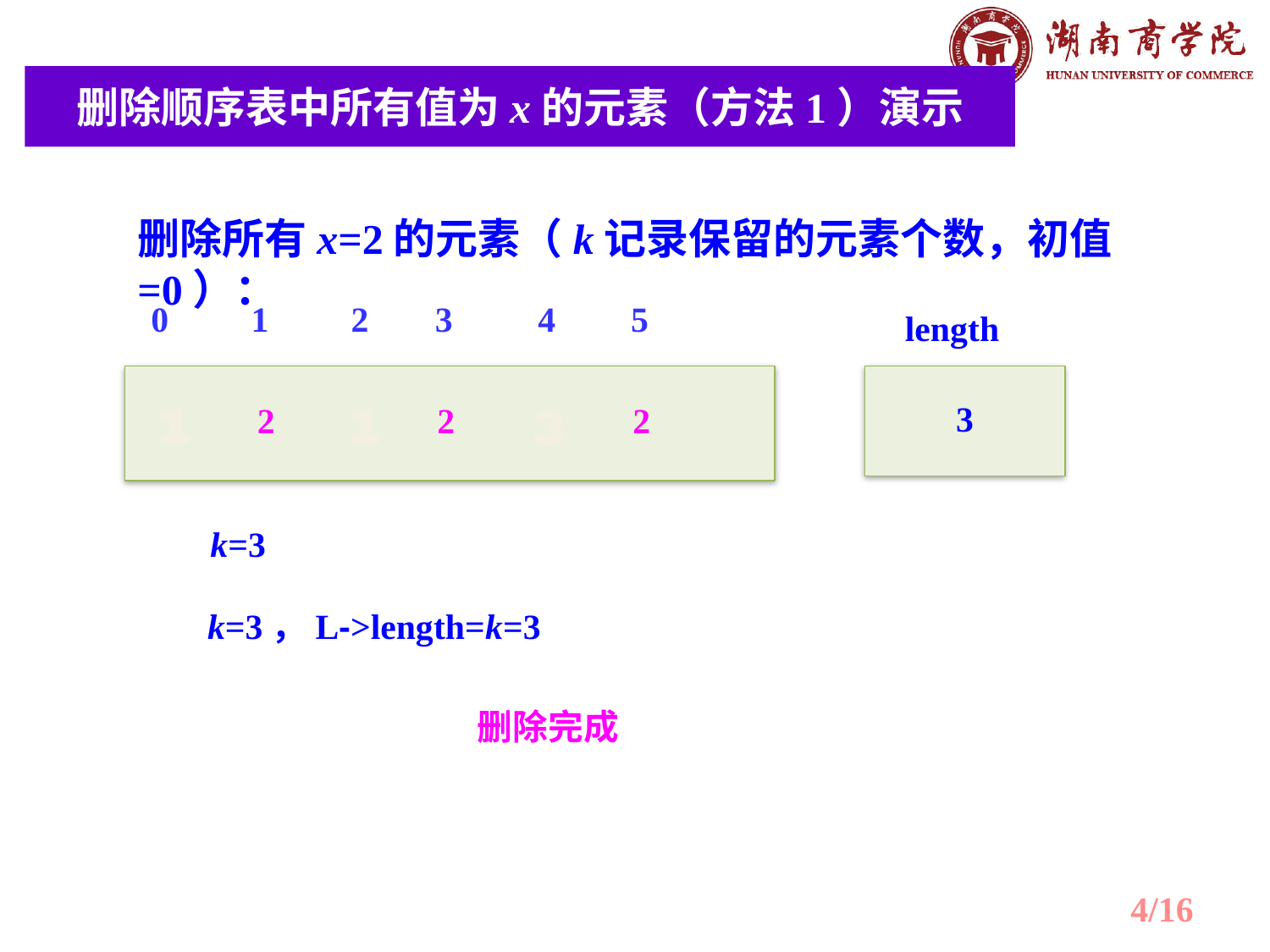

删除顺序表中所有值为x的元素（方法1）演示
删除所有x=2的元素（k记录保留的元素个数，初值=0）：
0
1
2
3
4
5
length

1
1
3
2
2
2
3
6
k=0
k=1
k=2
k=3
k=3，L->length=k=3
删除完成
4/16